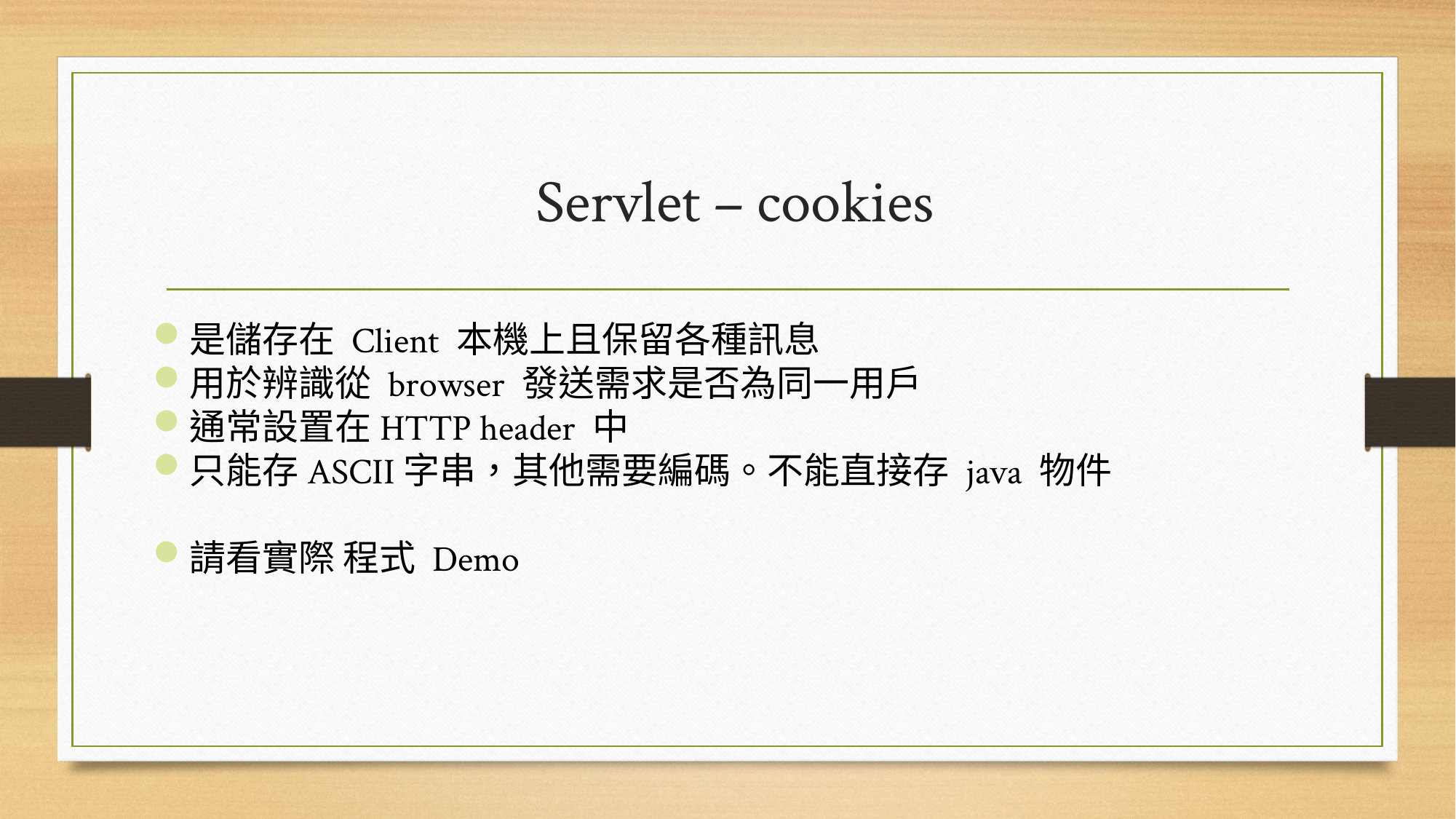

# Servlet – cookies
是儲存在 Client 本機上且保留各種訊息
用於辨識從 browser 發送需求是否為同一用戶
通常設置在HTTP header 中
只能存ASCII字串，其他需要編碼。不能直接存 java 物件

請看實際 程式 Demo